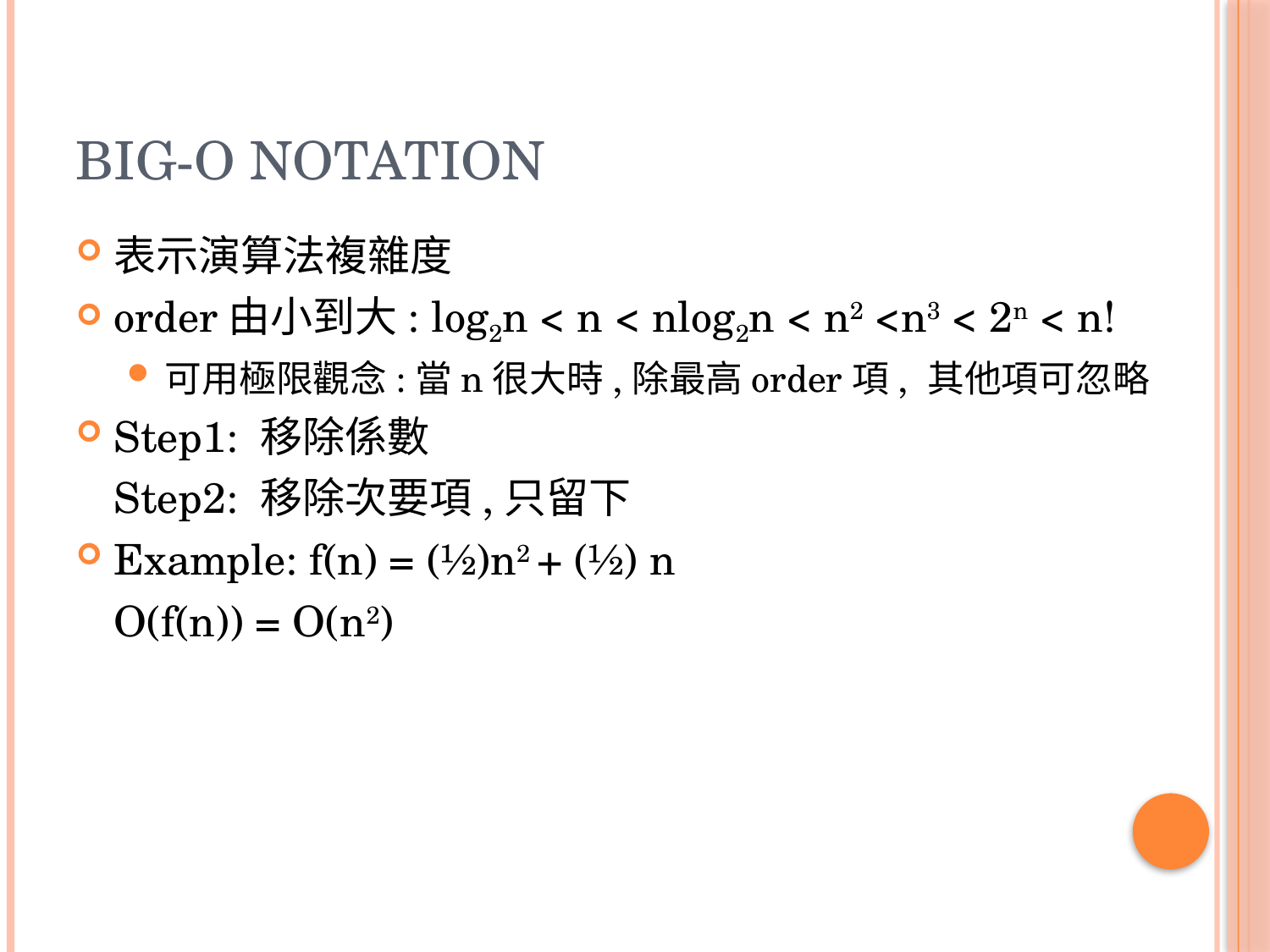

# Big-O Notation
表示演算法複雜度
order由小到大: log2n < n < nlog2n < n2 <n3 < 2n < n!
可用極限觀念:當n很大時,除最高order項, 其他項可忽略
Step1: 移除係數
	Step2: 移除次要項,只留下
Example: f(n) = (½)n2 + (½) n
	O(f(n)) = O(n2)